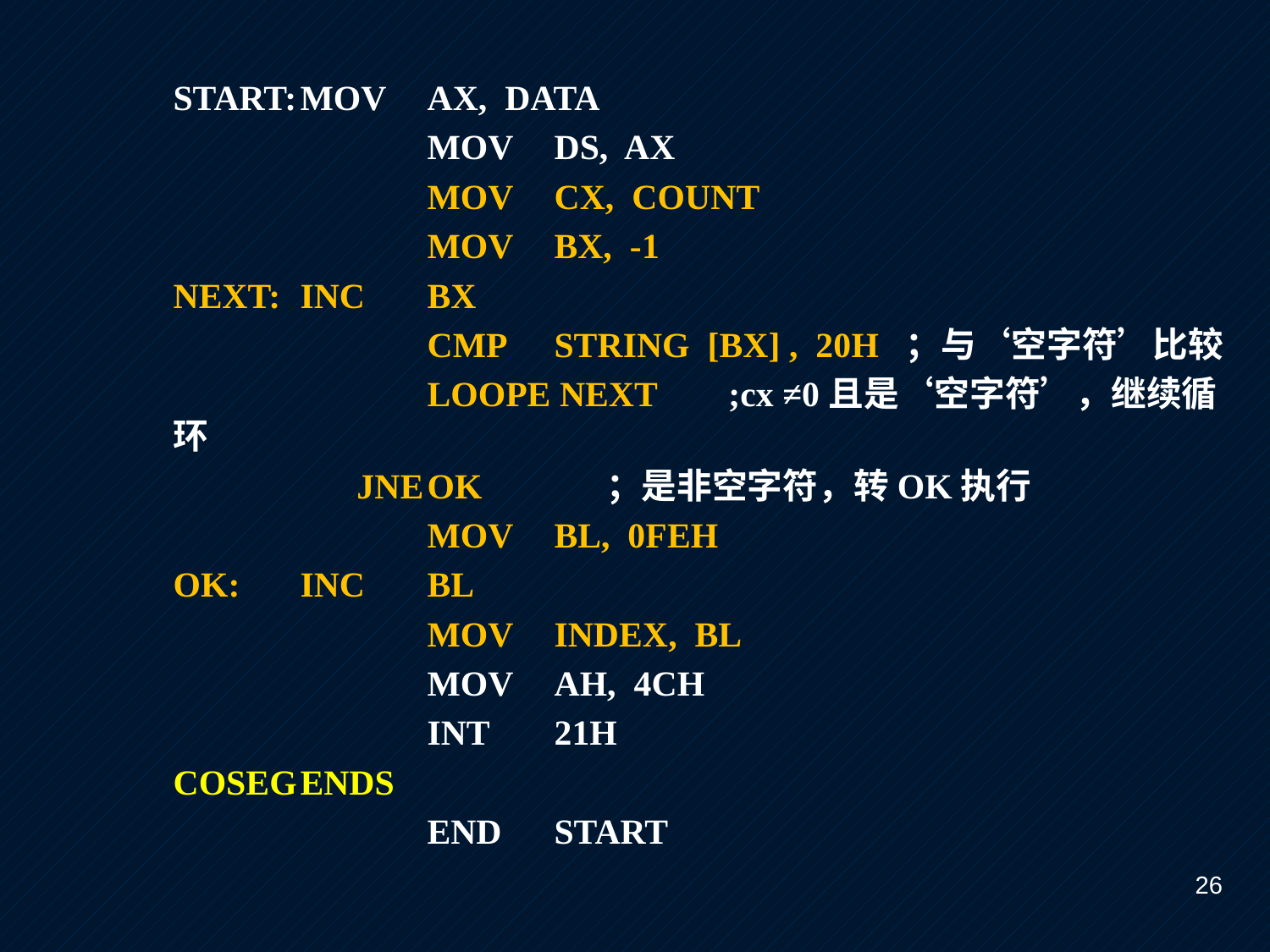

START:	MOV	AX,  DATA
			MOV	DS,  AX
			MOV	CX,  COUNT
			MOV	BX,  -1
	NEXT:	INC	BX
			CMP	STRING  [BX] ,  20H  ；与‘空字符’比较
			LOOPE NEXT        ;cx ≠0且是‘空字符’，继续循环
                            JNE	OK             ；是非空字符，转OK执行
			MOV	BL,  0FEH
	OK:	INC	BL
			MOV	INDEX,  BL
			MOV	AH,  4CH
			INT	21H
	COSEG	ENDS
			END	START
26